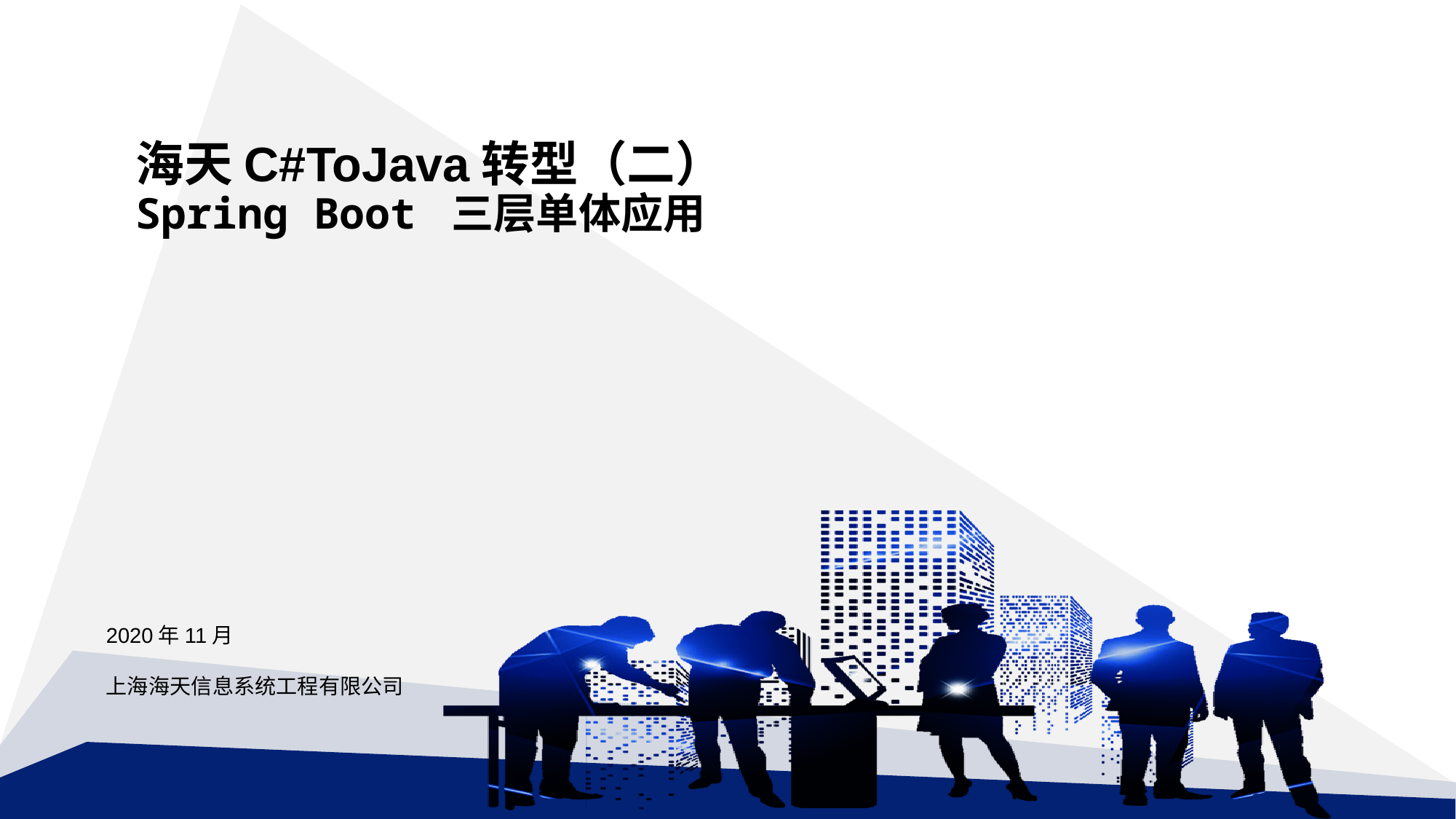

# 海天C#ToJava转型（二） Spring Boot 三层单体应用
2020年11月
上海海天信息系统工程有限公司